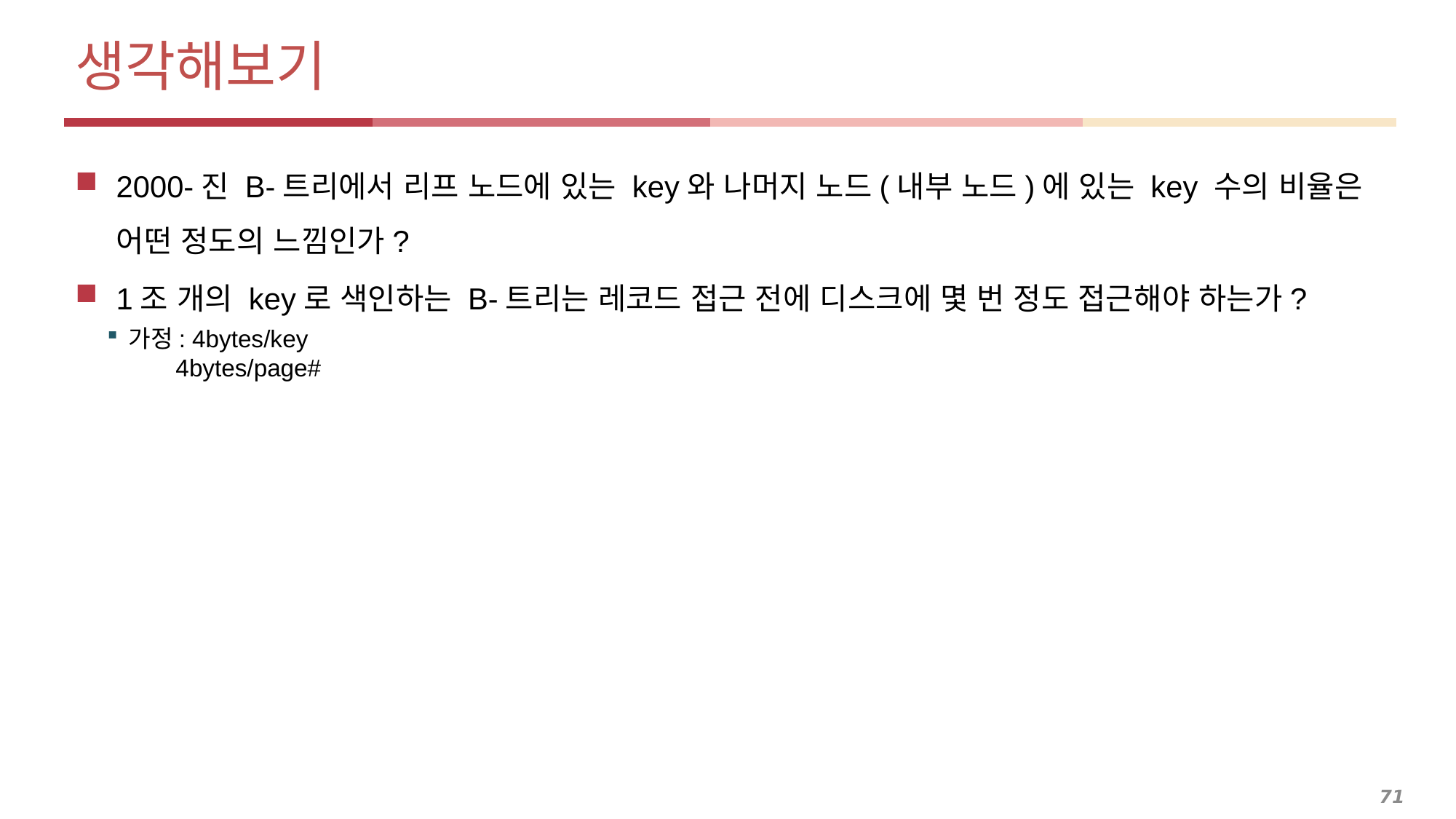

# 생각해보기
2000-진 B-트리에서 리프 노드에 있는 key와 나머지 노드(내부 노드)에 있는 key 수의 비율은 어떤 정도의 느낌인가?
1조 개의 key로 색인하는 B-트리는 레코드 접근 전에 디스크에 몇 번 정도 접근해야 하는가?
가정: 4bytes/key
       4bytes/page#